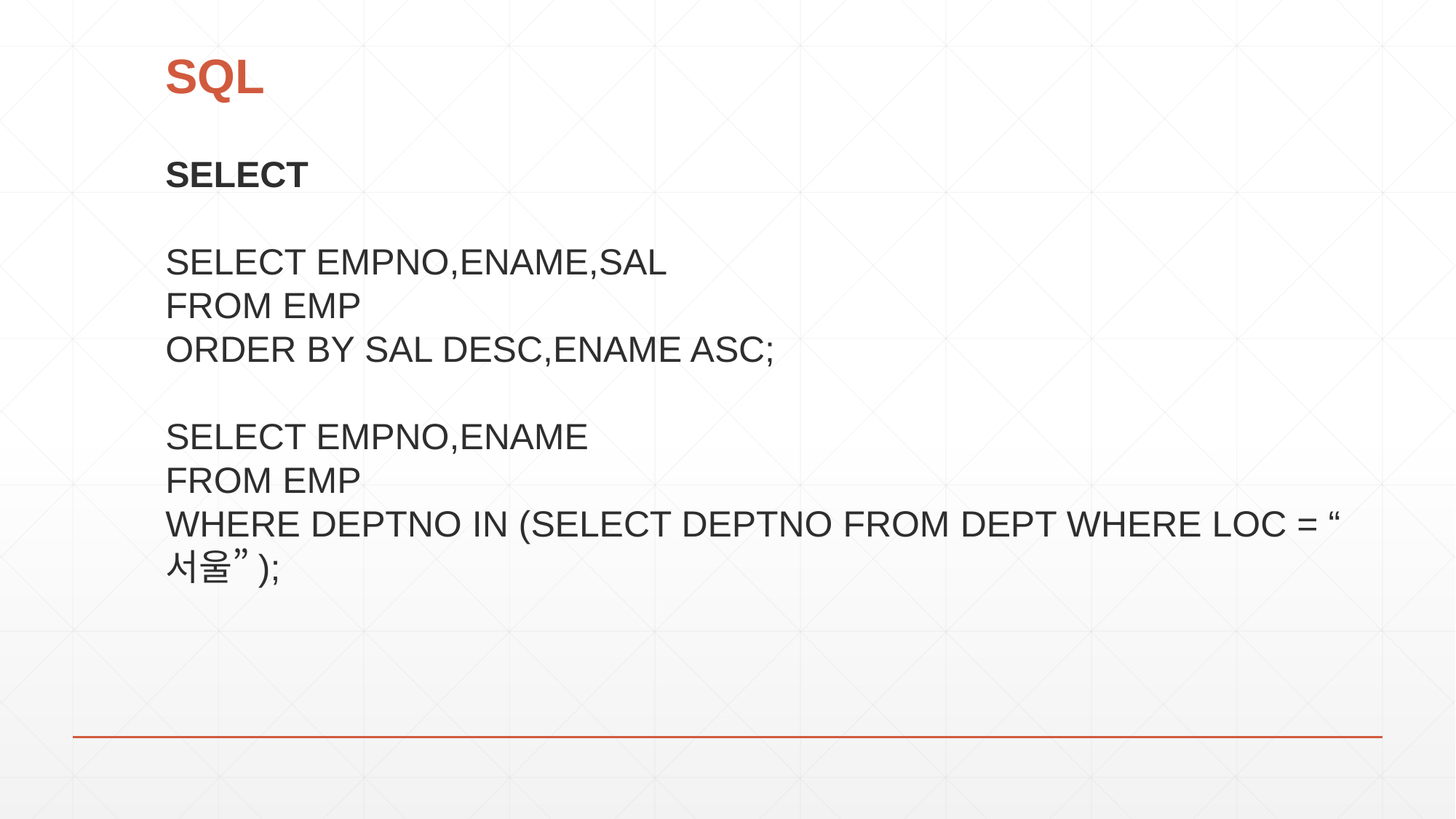

# SQL
SELECT

SELECT EMPNO,ENAME,SAL
FROM EMP
ORDER BY SAL DESC,ENAME ASC;

SELECT EMPNO,ENAME
FROM EMP
WHERE DEPTNO IN (SELECT DEPTNO FROM DEPT WHERE LOC = “서울”);